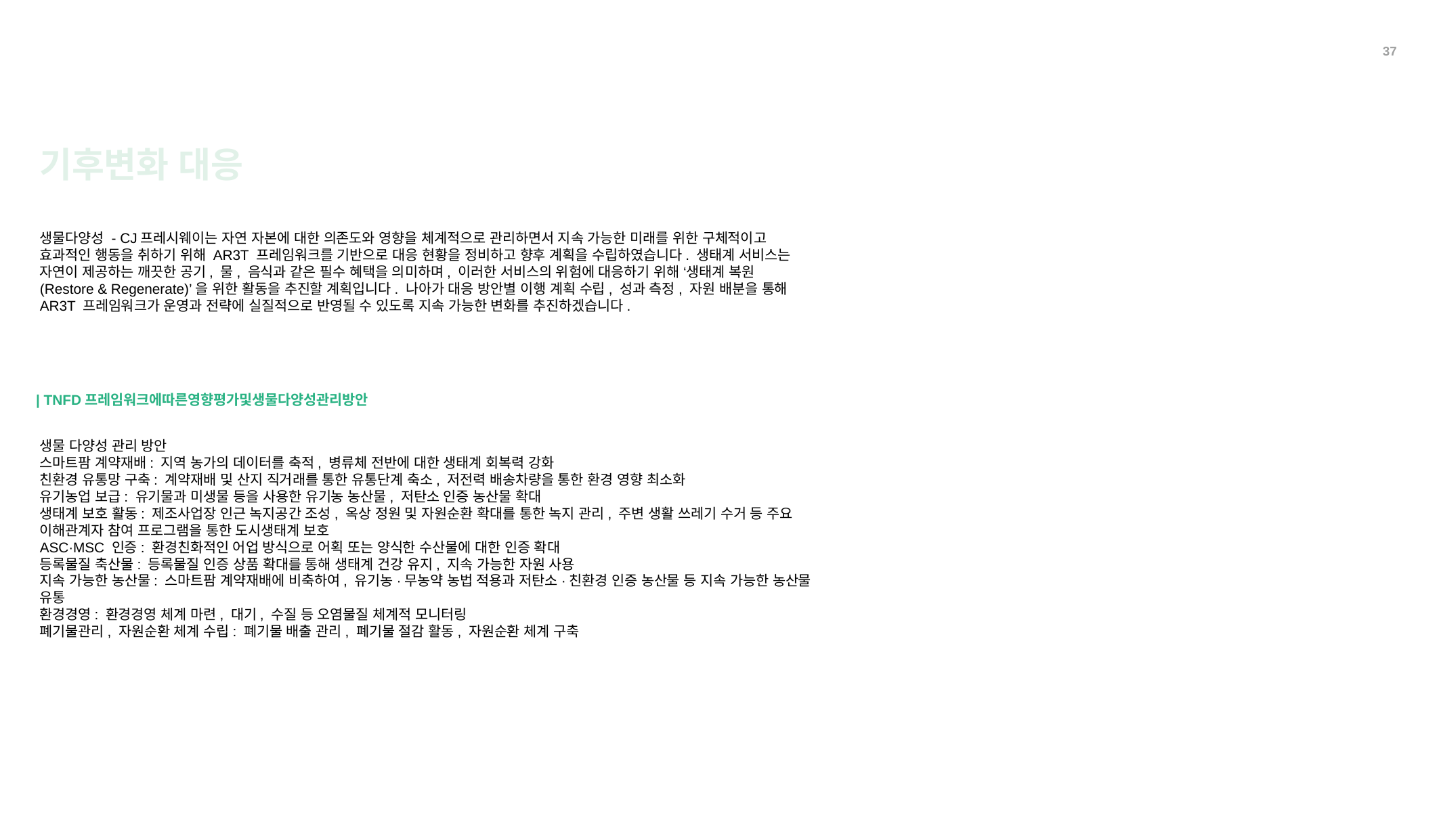

37
기후변화 대응
생물다양성 - CJ프레시웨이는 자연 자본에 대한 의존도와 영향을 체계적으로 관리하면서 지속 가능한 미래를 위한 구체적이고 효과적인 행동을 취하기 위해 AR3T 프레임워크를 기반으로 대응 현황을 정비하고 향후 계획을 수립하였습니다. 생태계 서비스는 자연이 제공하는 깨끗한 공기, 물, 음식과 같은 필수 혜택을 의미하며, 이러한 서비스의 위험에 대응하기 위해 ‘생태계 복원(Restore & Regenerate)’을 위한 활동을 추진할 계획입니다. 나아가 대응 방안별 이행 계획 수립, 성과 측정, 자원 배분을 통해 AR3T 프레임워크가 운영과 전략에 실질적으로 반영될 수 있도록 지속 가능한 변화를 추진하겠습니다.
| TNFD프레임워크에따른영향평가및생물다양성관리방안
생물 다양성 관리 방안
스마트팜 계약재배: 지역 농가의 데이터를 축적, 병류체 전반에 대한 생태계 회복력 강화
친환경 유통망 구축: 계약재배 및 산지 직거래를 통한 유통단계 축소, 저전력 배송차량을 통한 환경 영향 최소화
유기농업 보급: 유기물과 미생물 등을 사용한 유기농 농산물, 저탄소 인증 농산물 확대
생태계 보호 활동: 제조사업장 인근 녹지공간 조성, 옥상 정원 및 자원순환 확대를 통한 녹지 관리, 주변 생활 쓰레기 수거 등 주요 이해관계자 참여 프로그램을 통한 도시생태계 보호
ASC·MSC 인증: 환경친화적인 어업 방식으로 어획 또는 양식한 수산물에 대한 인증 확대
등록물질 축산물: 등록물질 인증 상품 확대를 통해 생태계 건강 유지, 지속 가능한 자원 사용
지속 가능한 농산물: 스마트팜 계약재배에 비축하여, 유기농·무농약 농법 적용과 저탄소·친환경 인증 농산물 등 지속 가능한 농산물 유통
환경경영: 환경경영 체계 마련, 대기, 수질 등 오염물질 체계적 모니터링
폐기물관리, 자원순환 체계 수립: 폐기물 배출 관리, 폐기물 절감 활동, 자원순환 체계 구축